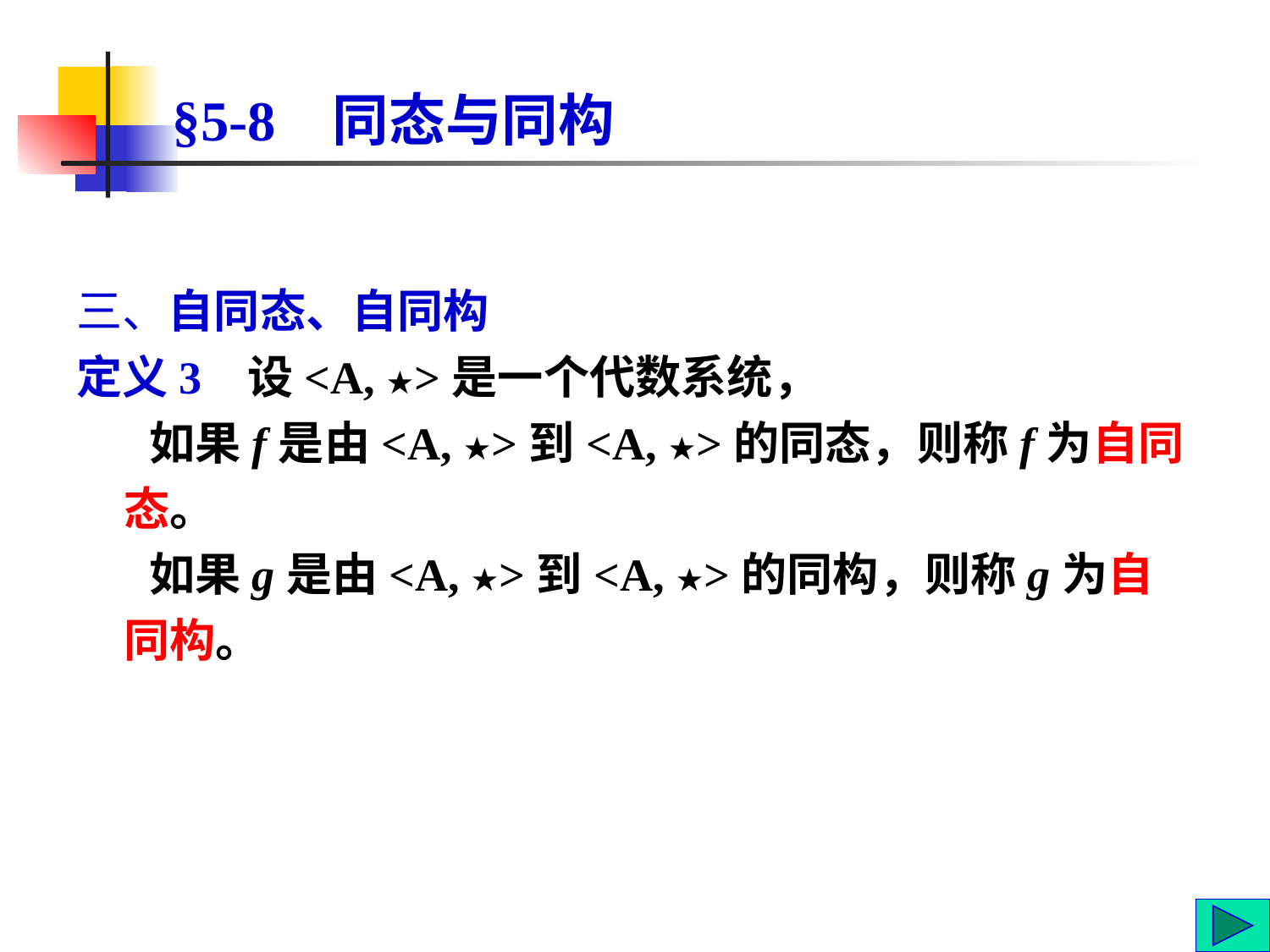

# §5-8   同态与同构
三、自同态、自同构
定义3   设<A, ★>是一个代数系统，
      如果f是由<A, ★>到<A, ★>的同态，则称f为自同态。
      如果g是由<A, ★>到<A, ★>的同构，则称g为自同构。

14